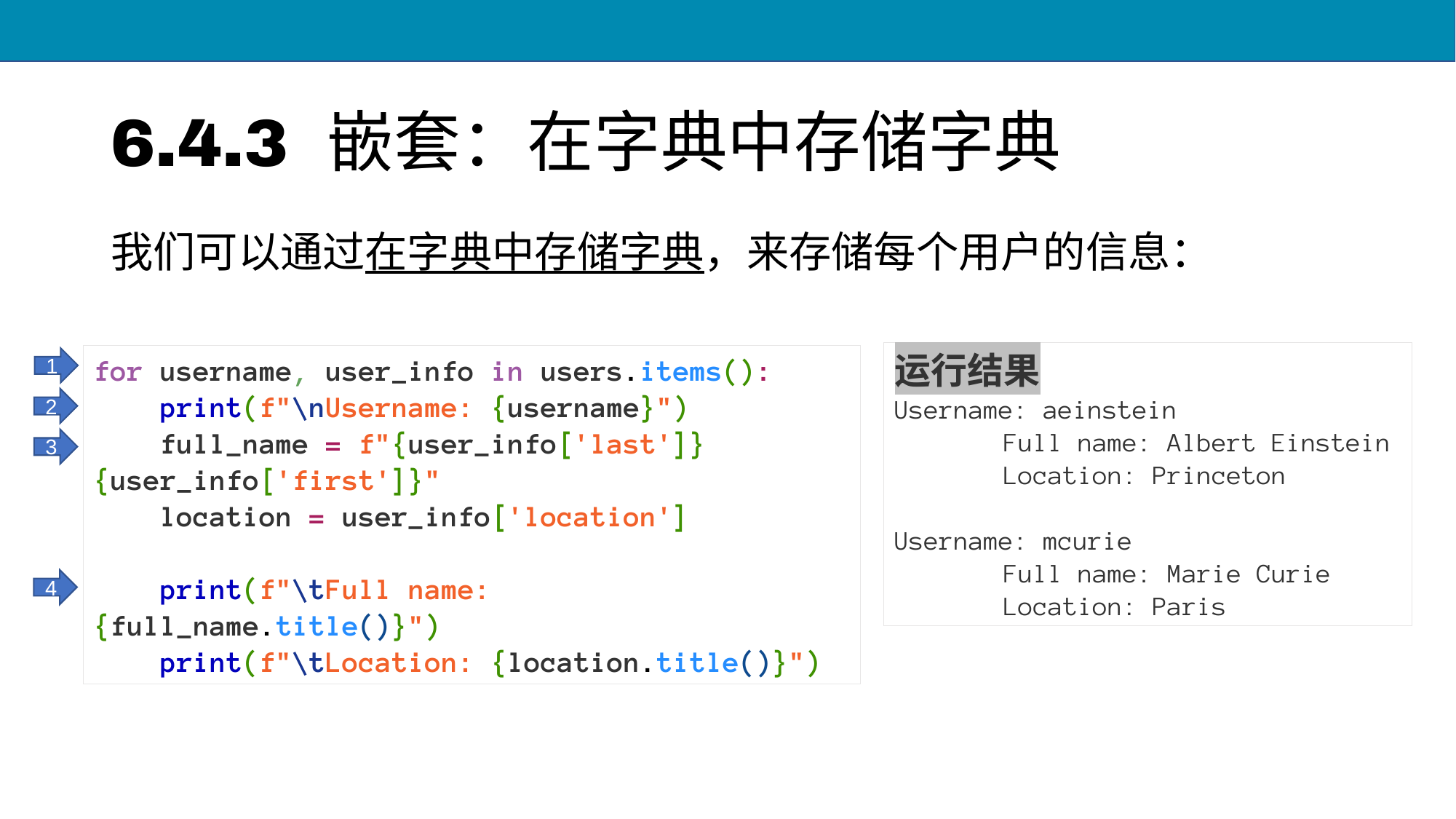

# 6.4.3 嵌套：在字典中存储字典
我们可以通过在字典中存储字典，来存储每个用户的信息：
运行结果
Username: aeinstein
	Full name: Albert Einstein
	Location: Princeton

Username: mcurie
	Full name: Marie Curie
	Location: Paris
for username, user_info in users.items():
    print(f"\nUsername: {username}")
    full_name = f"{user_info['last']}  {user_info['first']}"
    location = user_info['location']
    print(f"\tFull name: {full_name.title()}")
    print(f"\tLocation: {location.title()}")
1
2
3
4